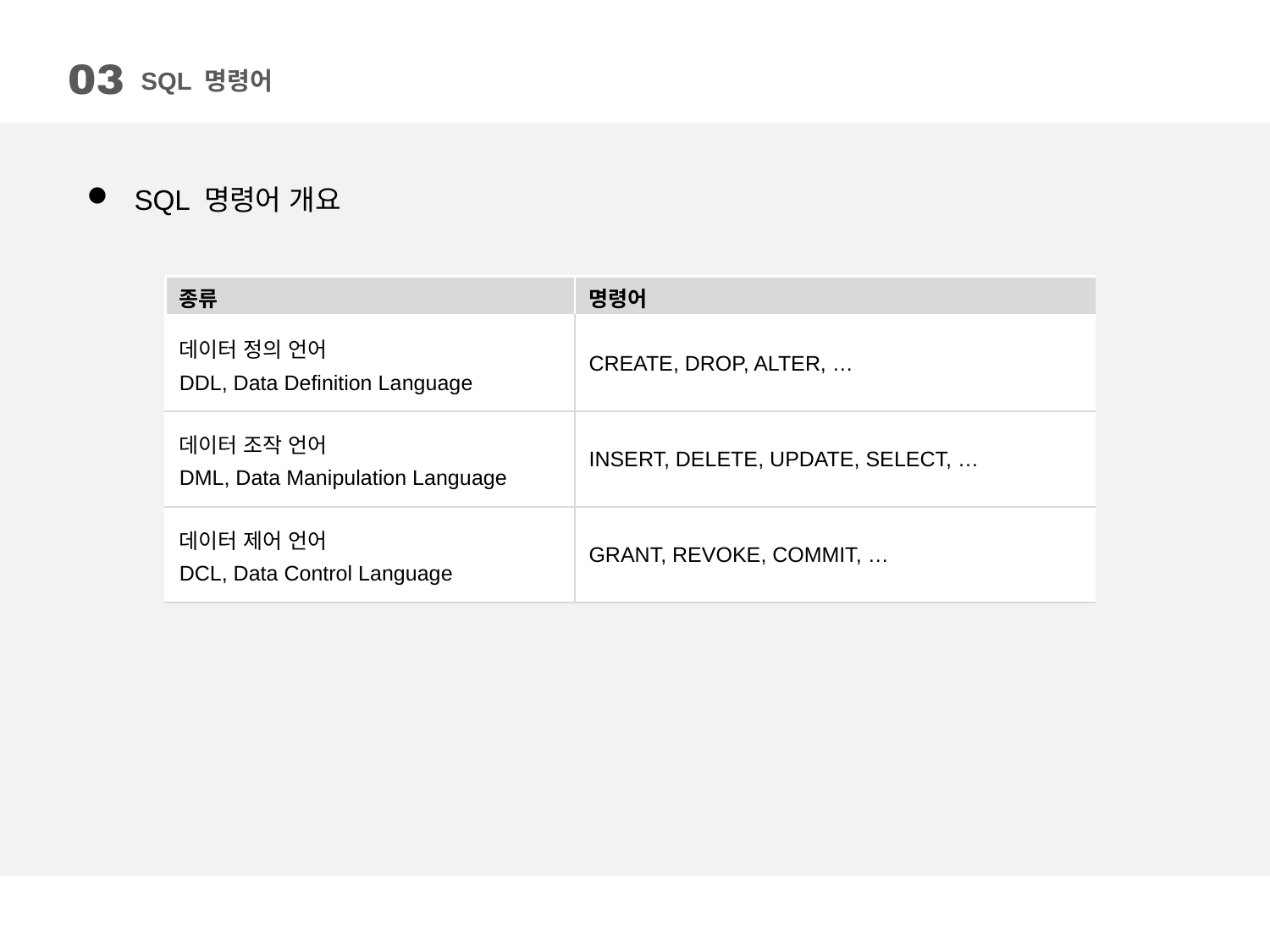

03
SQL 명령어
SQL 명령어 개요

| 종류 | 명령어 |
| --- | --- |
| 데이터 정의 언어 DDL, Data Definition Language | CREATE, DROP, ALTER, … |
| 데이터 조작 언어 DML, Data Manipulation Language | INSERT, DELETE, UPDATE, SELECT, … |
| 데이터 제어 언어 DCL, Data Control Language | GRANT, REVOKE, COMMIT, … |